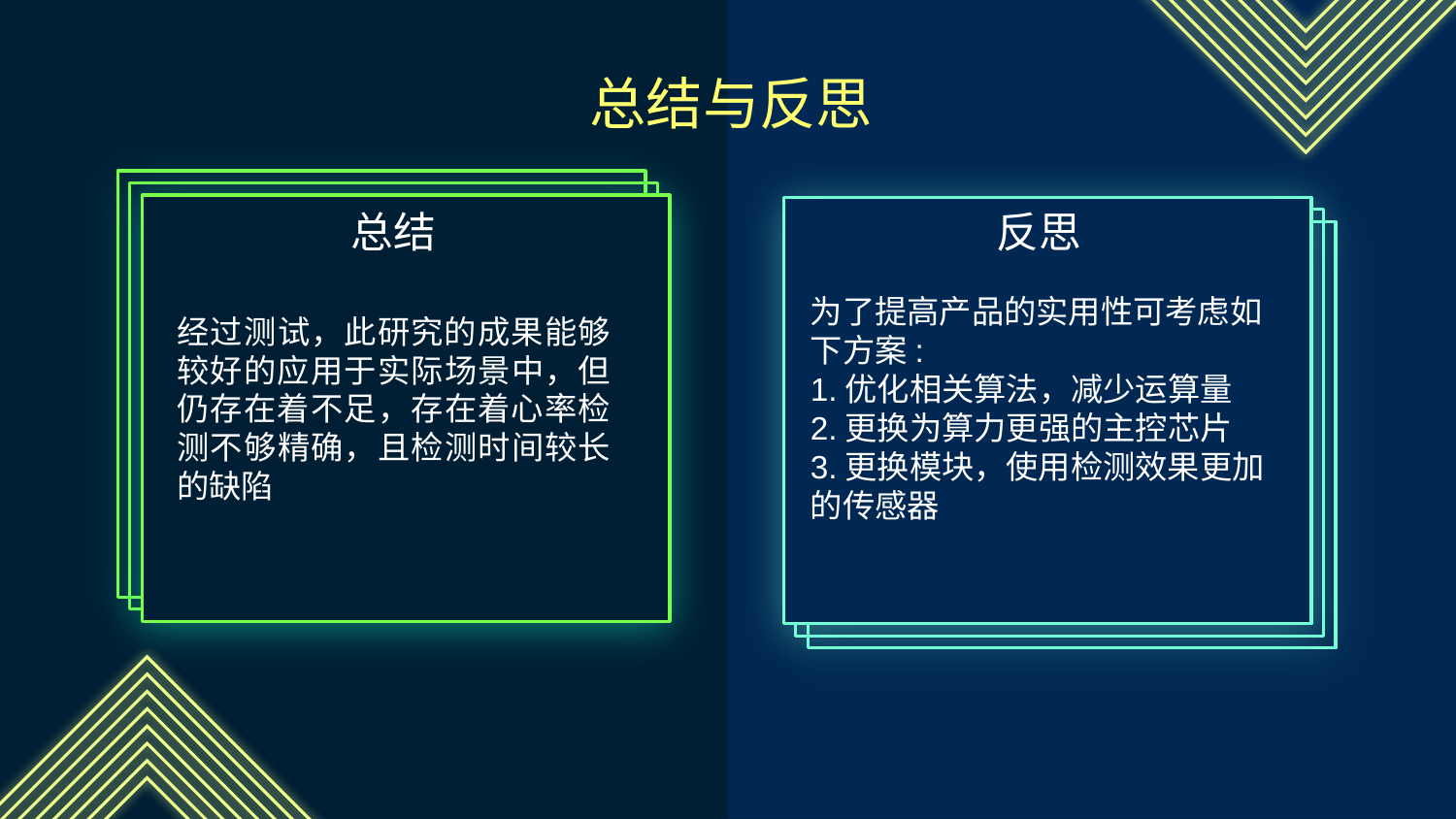

总结与反思

总结
反思

经过测试，此研究的成果能够较好的应用于实际场景中，但仍存在着不足，存在着心率检测不够精确，且检测时间较长的缺陷
为了提高产品的实用性可考虑如下方案:
1.优化相关算法，减少运算量
2.更换为算力更强的主控芯片
3.更换模块，使用检测效果更加的传感器